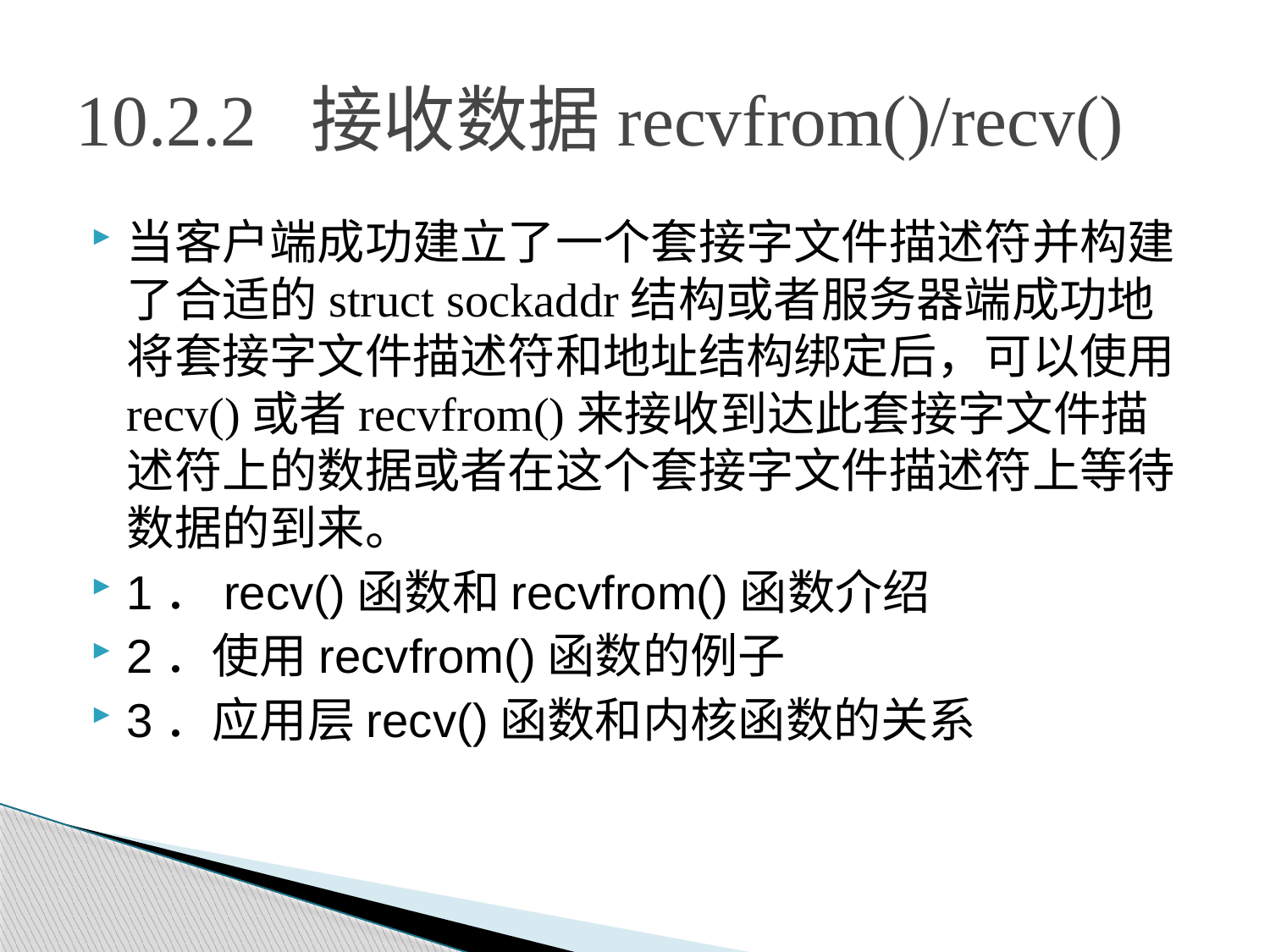

# 10.2.2  接收数据recvfrom()/recv()
当客户端成功建立了一个套接字文件描述符并构建了合适的struct sockaddr结构或者服务器端成功地将套接字文件描述符和地址结构绑定后，可以使用recv()或者recvfrom()来接收到达此套接字文件描述符上的数据或者在这个套接字文件描述符上等待数据的到来。
1．recv()函数和recvfrom()函数介绍
2．使用recvfrom()函数的例子
3．应用层recv()函数和内核函数的关系